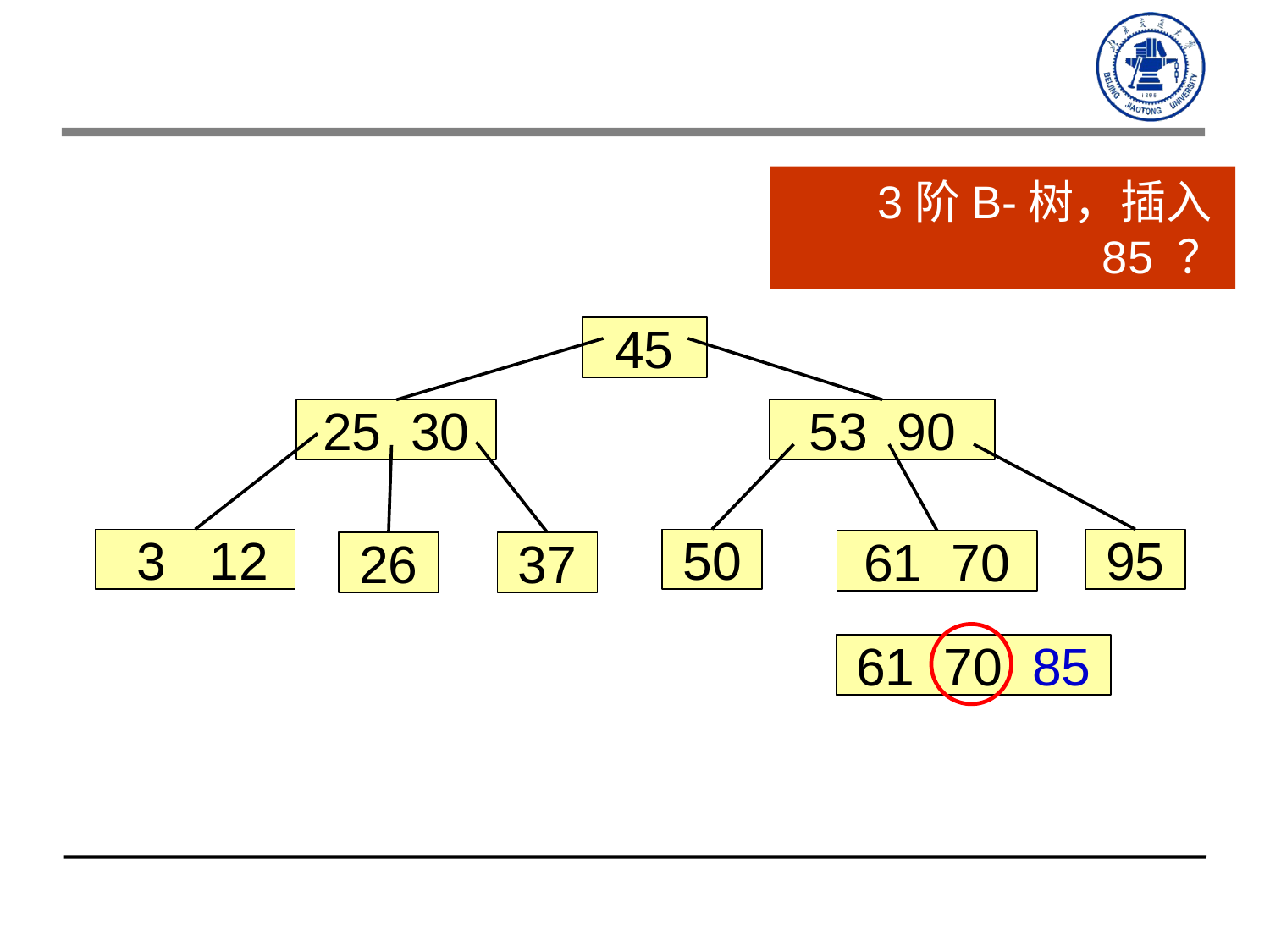

3阶B-树，插入85 ？
45
 53  90
25  30
50
95
 3   12
61  70
26
37

61  70  85